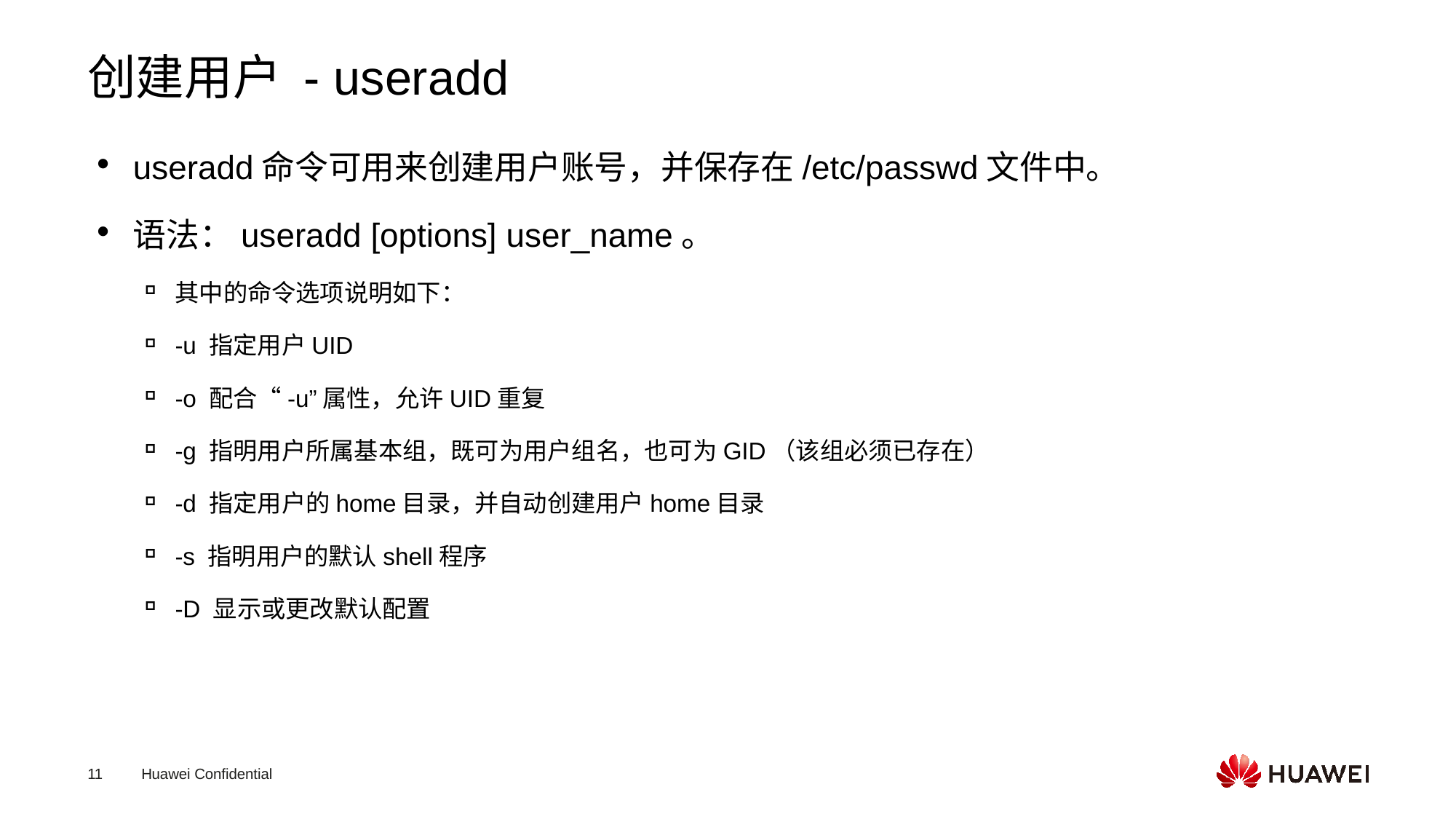

# 创建用户 - useradd
useradd命令可用来创建用户账号，并保存在/etc/passwd文件中。
语法：useradd [options] user_name。
其中的命令选项说明如下：
-u 指定用户UID
-o 配合“-u”属性，允许UID重复
-g 指明用户所属基本组，既可为用户组名，也可为GID（该组必须已存在）
-d 指定用户的home目录，并自动创建用户home目录
-s 指明用户的默认shell程序
-D 显示或更改默认配置